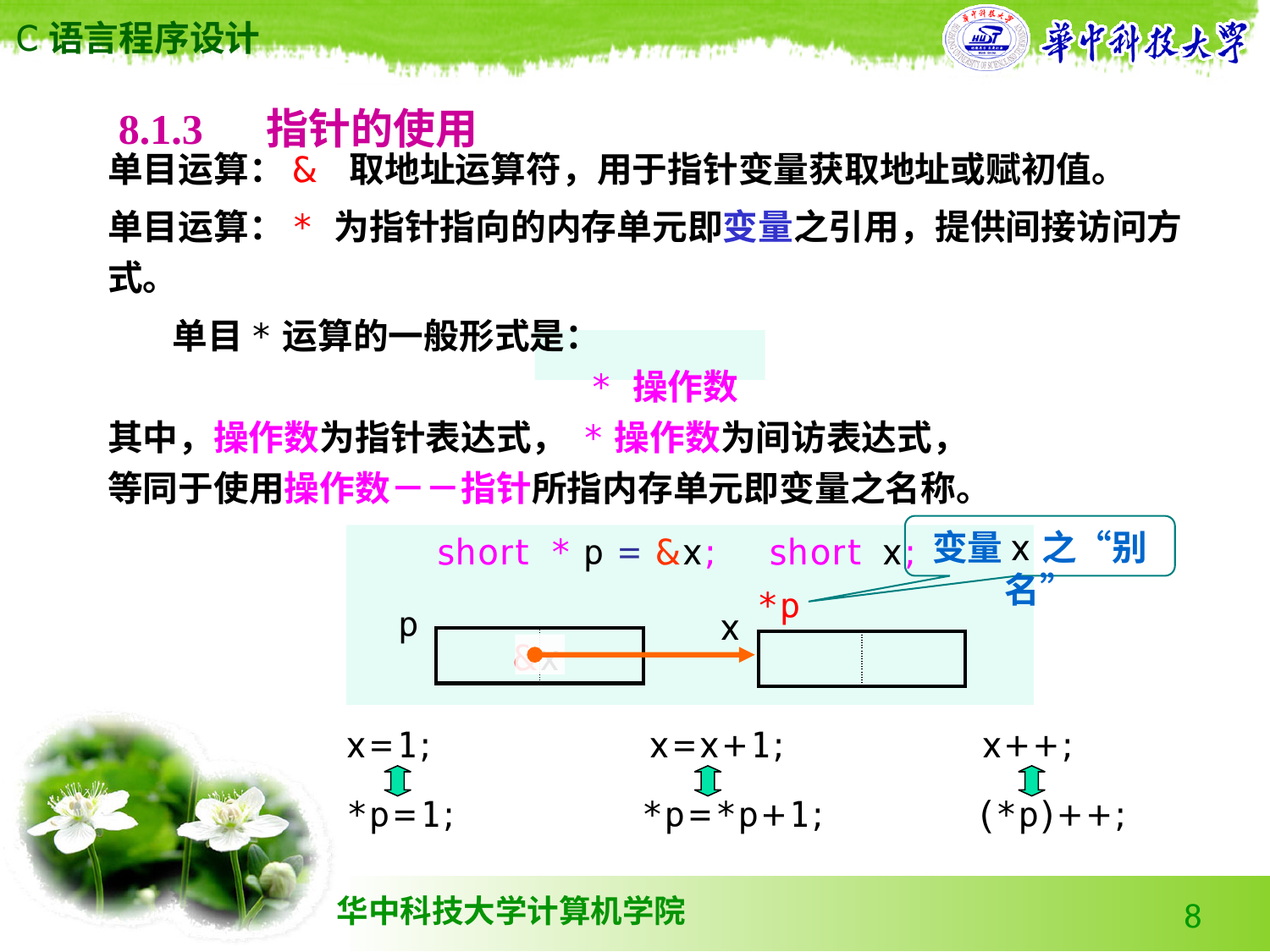

8.1.3 　指针的使用
单目运算：&  取地址运算符，用于指针变量获取地址或赋初值。
单目运算：* 为指针指向的内存单元即变量之引用，提供间接访问方式。
       单目*运算的一般形式是：
* 操作数
其中，操作数为指针表达式， *操作数为间访表达式，
等同于使用操作数－－指针所指内存单元即变量之名称。

变量x之“别名”
short  * p = &x;
short  x;

*p
p
x
|  |  |
| --- | --- |
&x
|  |  |
| --- | --- |

x=1;                     x=x+1;                   x++;

*p=1;                  *p=*p+1;               (*p)++;
8